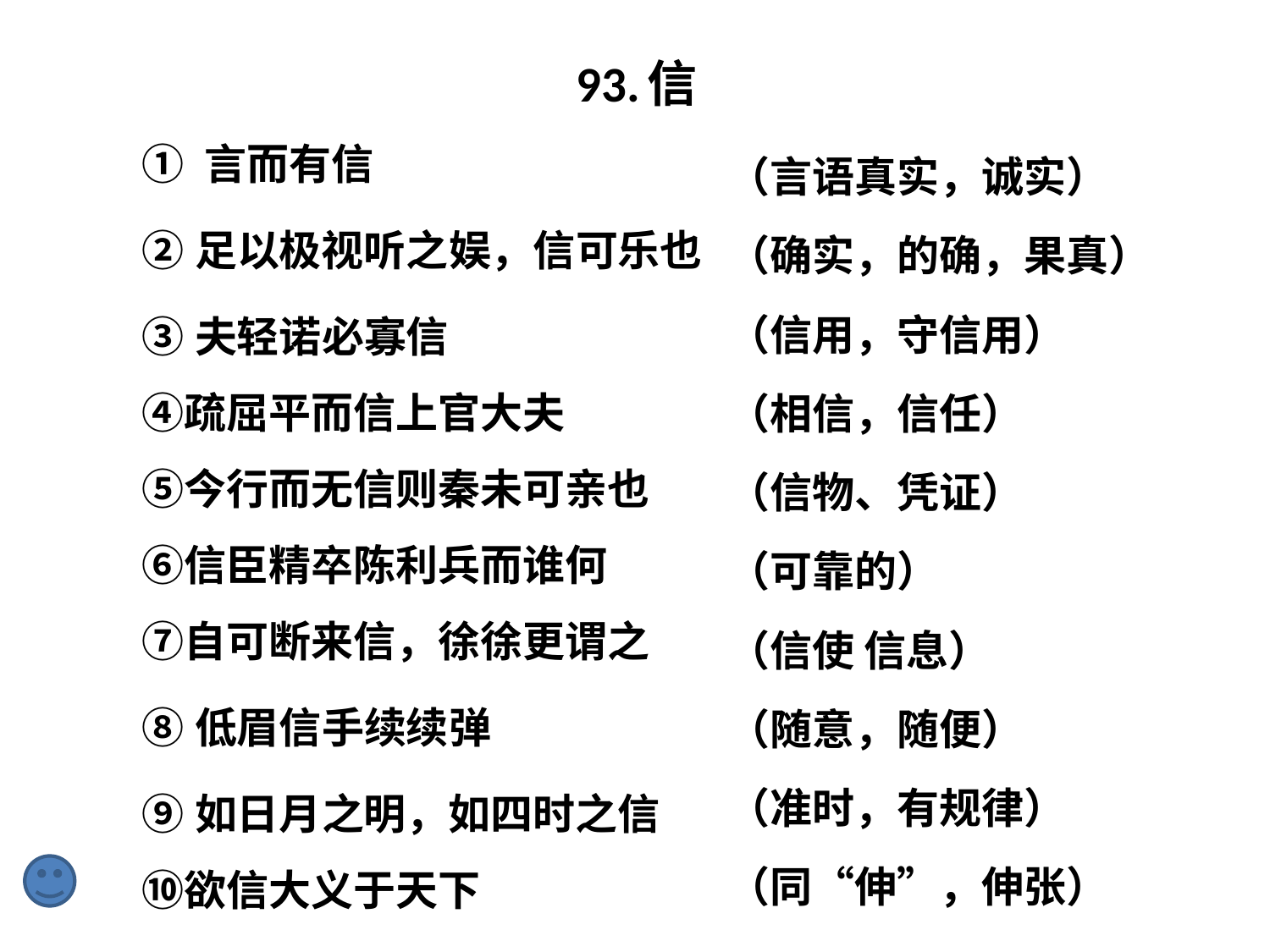

# 93.信
① 言而有信
②足以极视听之娱，信可乐也
③夫轻诺必寡信
④疏屈平而信上官大夫
⑤今行而无信则秦未可亲也
⑥信臣精卒陈利兵而谁何
⑦自可断来信，徐徐更谓之
⑧低眉信手续续弹
⑨如日月之明，如四时之信
⑩欲信大义于天下
（言语真实，诚实）
（确实，的确，果真）
（信用，守信用）
（相信，信任）
（信物、凭证）
（可靠的）
（信使 信息）
（随意，随便）
（准时，有规律）
（同“伸”，伸张）